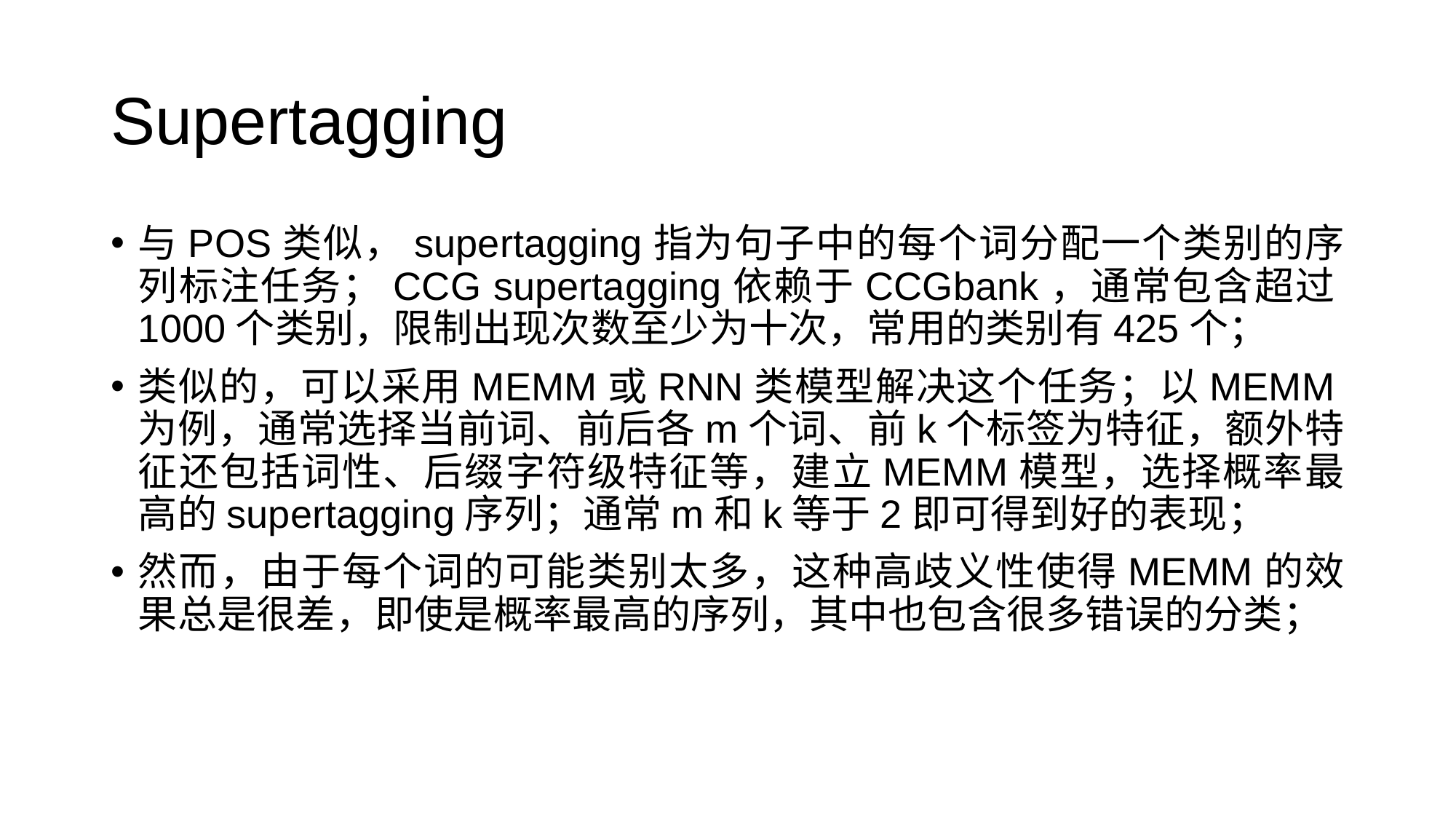

# Supertagging
与POS类似，supertagging指为句子中的每个词分配一个类别的序列标注任务；CCG supertagging依赖于CCGbank，通常包含超过1000个类别，限制出现次数至少为十次，常用的类别有425个；
类似的，可以采用MEMM或RNN类模型解决这个任务；以MEMM为例，通常选择当前词、前后各m个词、前k个标签为特征，额外特征还包括词性、后缀字符级特征等，建立MEMM模型，选择概率最高的supertagging序列；通常m和k等于2即可得到好的表现；
然而，由于每个词的可能类别太多，这种高歧义性使得MEMM的效果总是很差，即使是概率最高的序列，其中也包含很多错误的分类；